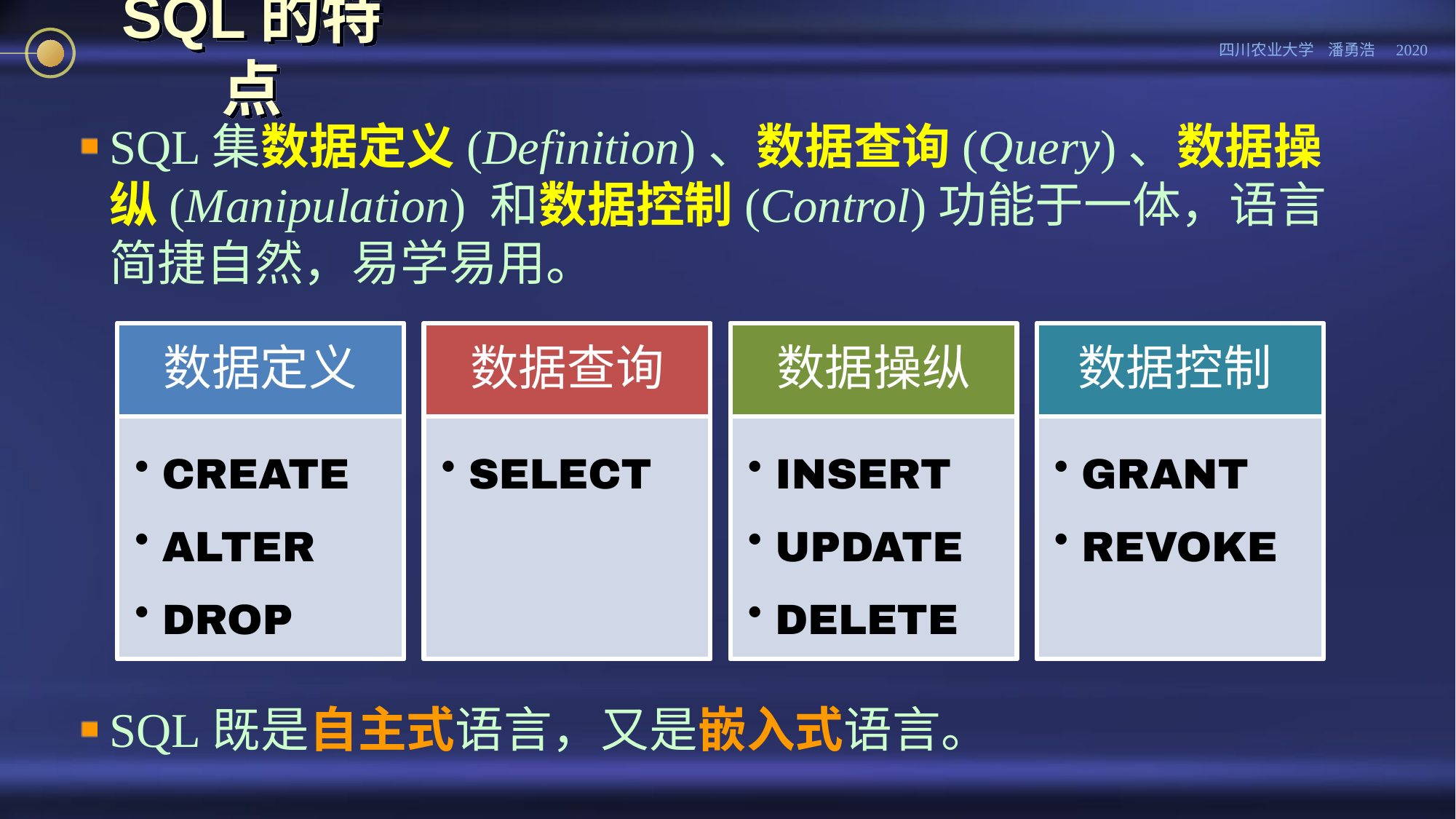

# SQL的特点
SQL集数据定义(Definition)、数据查询(Query)、数据操纵(Manipulation) 和数据控制(Control)功能于一体，语言简捷自然，易学易用。

数据定义

CREATE
ALTER
DROP

数据查询

SELECT

数据操纵

INSERT
UPDATE
DELETE

数据控制

GRANT
REVOKE
SQL既是自主式语言，又是嵌入式语言。